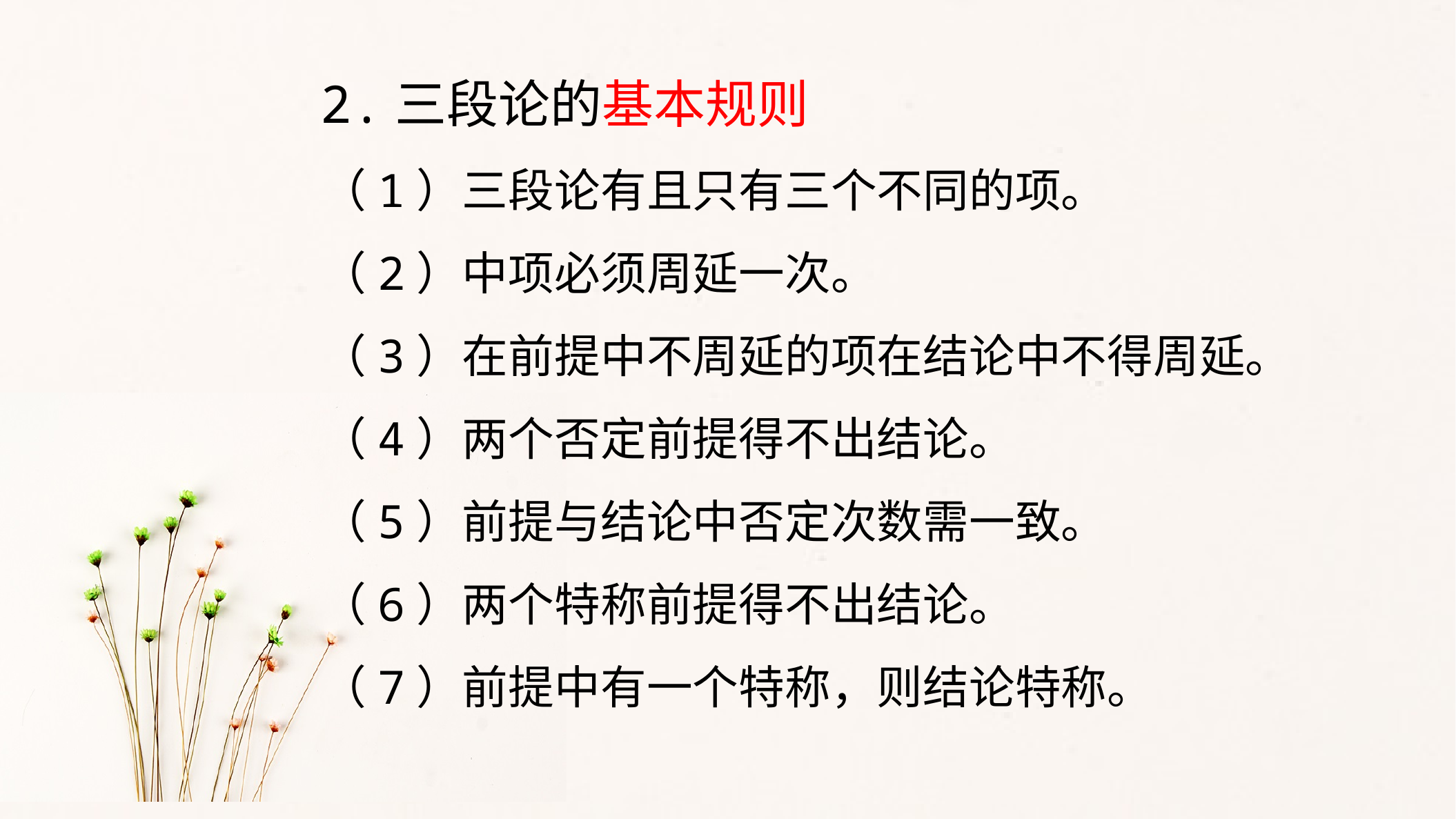

2.三段论的基本规则
（1）三段论有且只有三个不同的项。
（2）中项必须周延一次。
（3）在前提中不周延的项在结论中不得周延。
（4）两个否定前提得不出结论。
（5）前提与结论中否定次数需一致。
（6）两个特称前提得不出结论。
（7）前提中有一个特称，则结论特称。